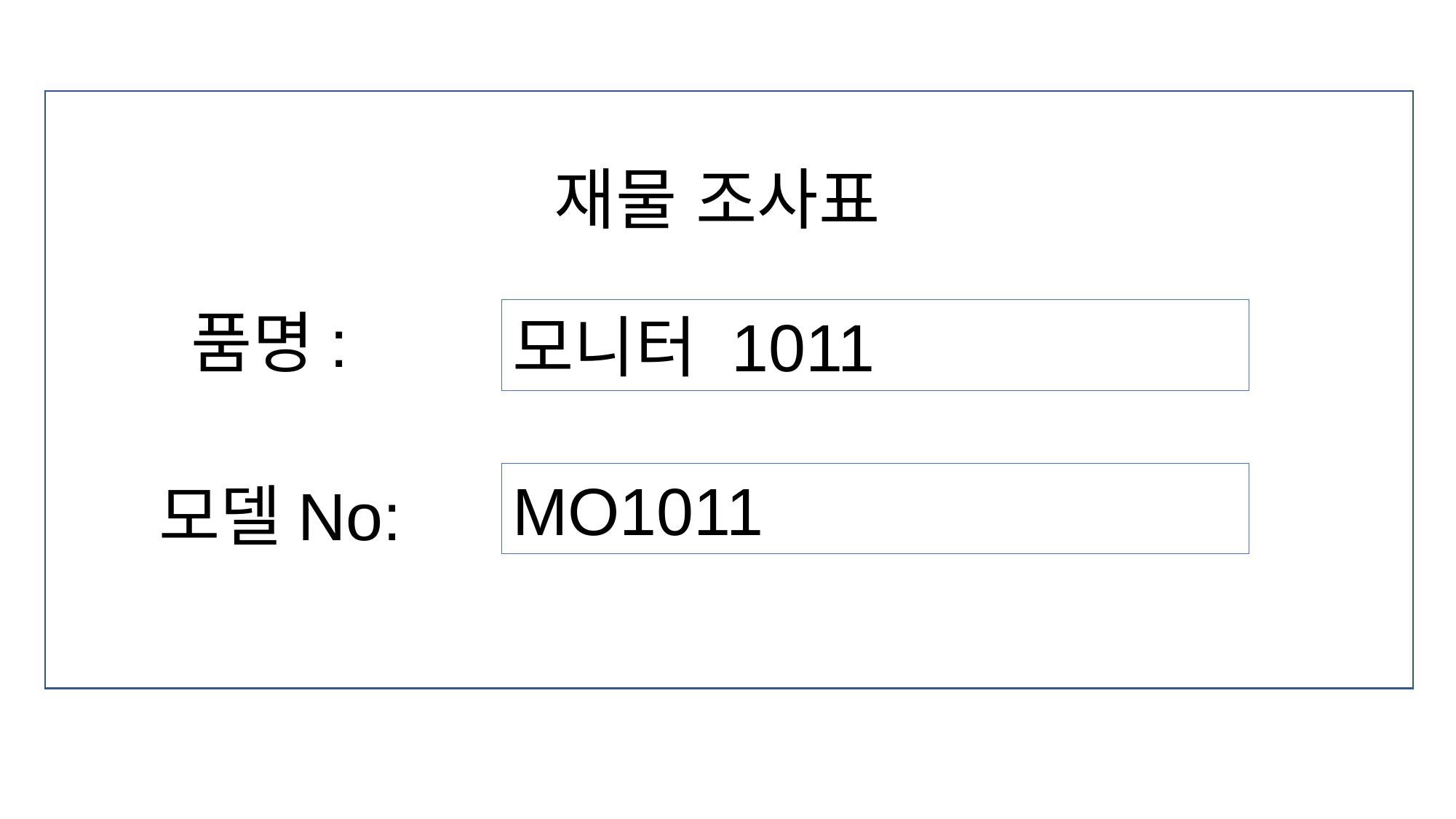

재물 조사표
품명:
모니터 1011
MO1011
모델No: